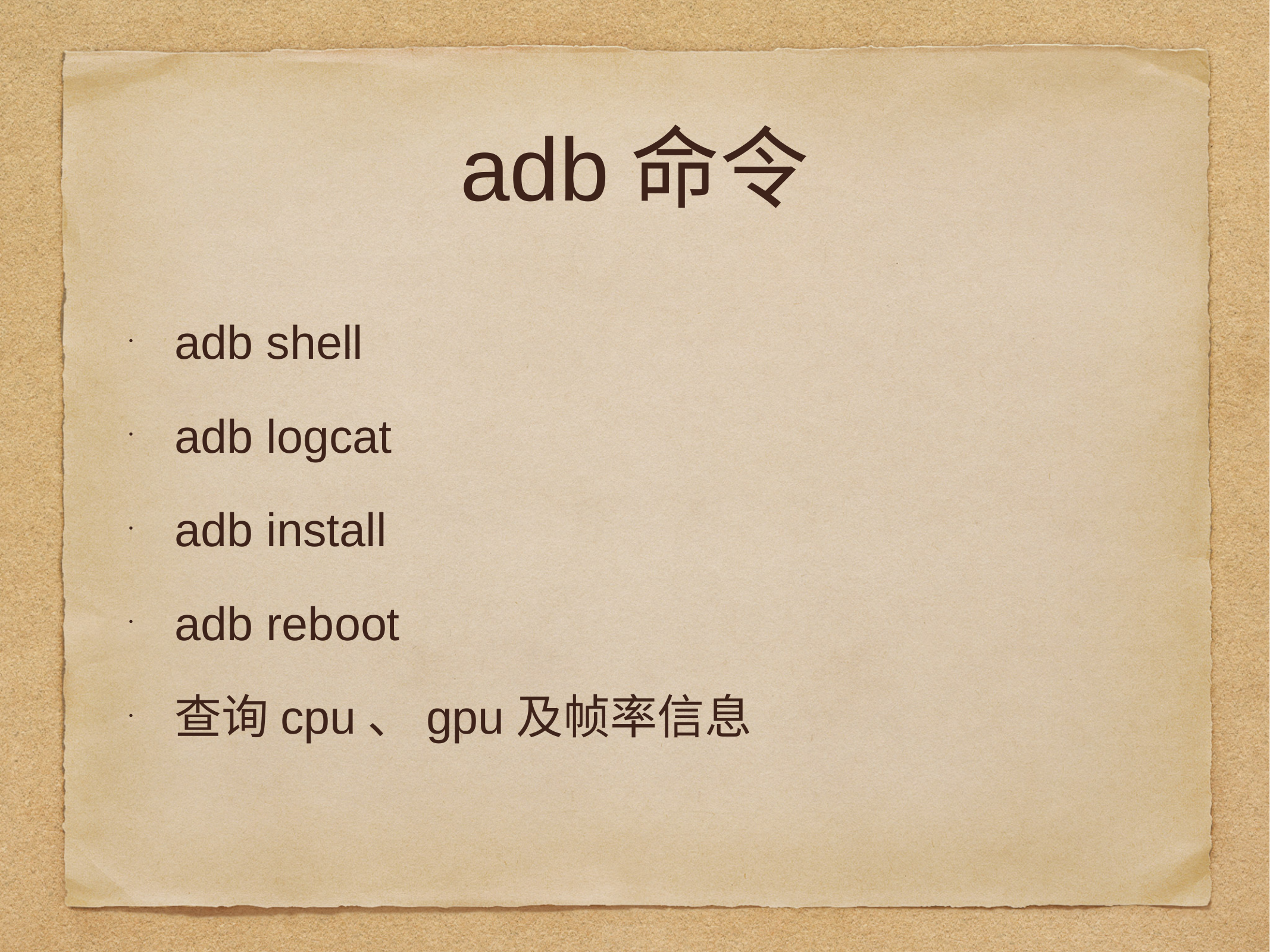

# adb命令
adb shell
adb logcat
adb install
adb reboot
查询cpu、gpu及帧率信息